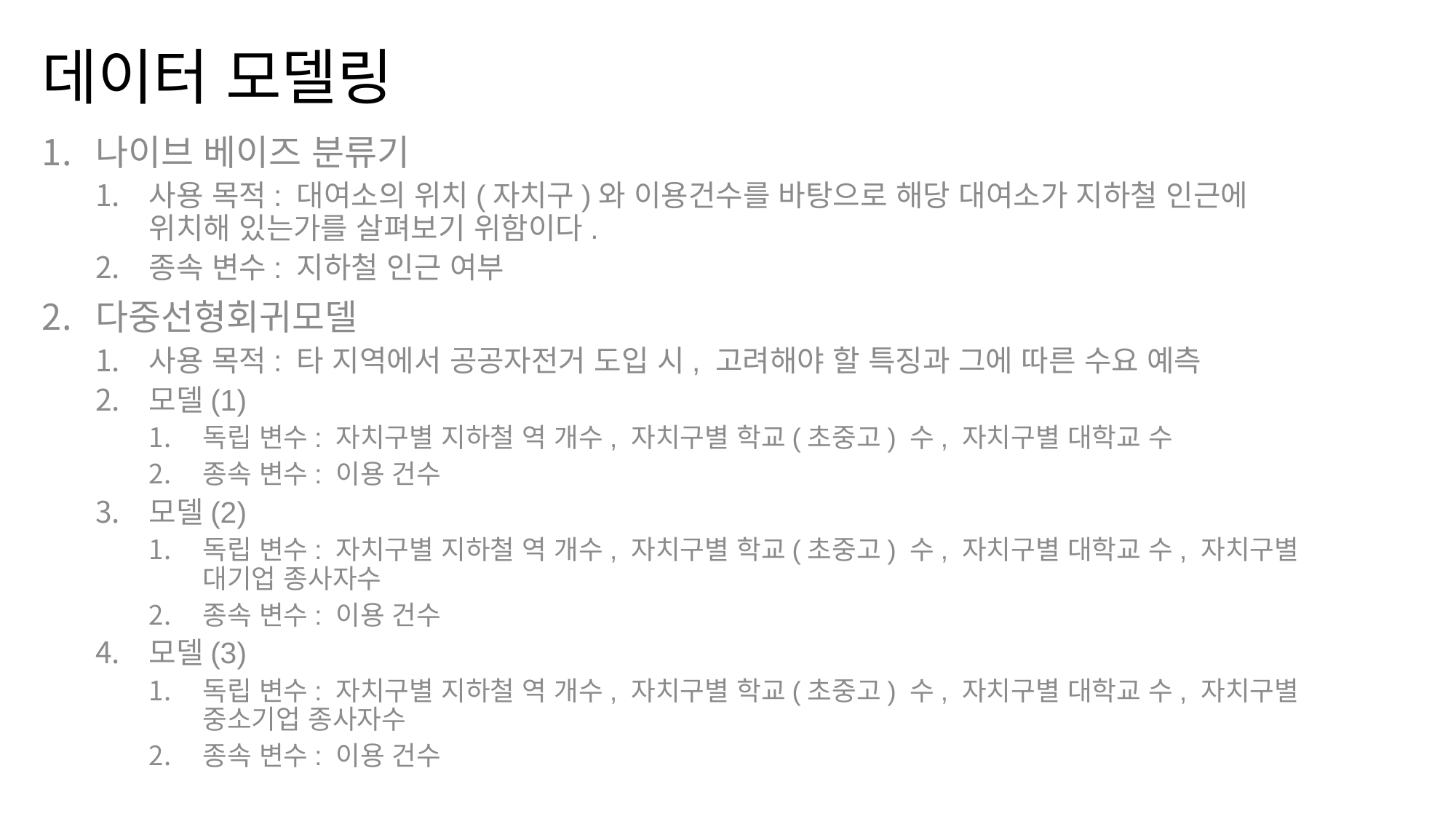

# 데이터 모델링
나이브 베이즈 분류기
사용 목적: 대여소의 위치(자치구)와 이용건수를 바탕으로 해당 대여소가 지하철 인근에 위치해 있는가를 살펴보기 위함이다.
종속 변수: 지하철 인근 여부
다중선형회귀모델
사용 목적: 타 지역에서 공공자전거 도입 시, 고려해야 할 특징과 그에 따른 수요 예측
모델(1)
독립 변수: 자치구별 지하철 역 개수, 자치구별 학교(초중고) 수, 자치구별 대학교 수
종속 변수: 이용 건수
모델(2)
독립 변수: 자치구별 지하철 역 개수, 자치구별 학교(초중고) 수, 자치구별 대학교 수, 자치구별 대기업 종사자수
종속 변수: 이용 건수
모델(3)
독립 변수: 자치구별 지하철 역 개수, 자치구별 학교(초중고) 수, 자치구별 대학교 수, 자치구별 중소기업 종사자수
종속 변수: 이용 건수